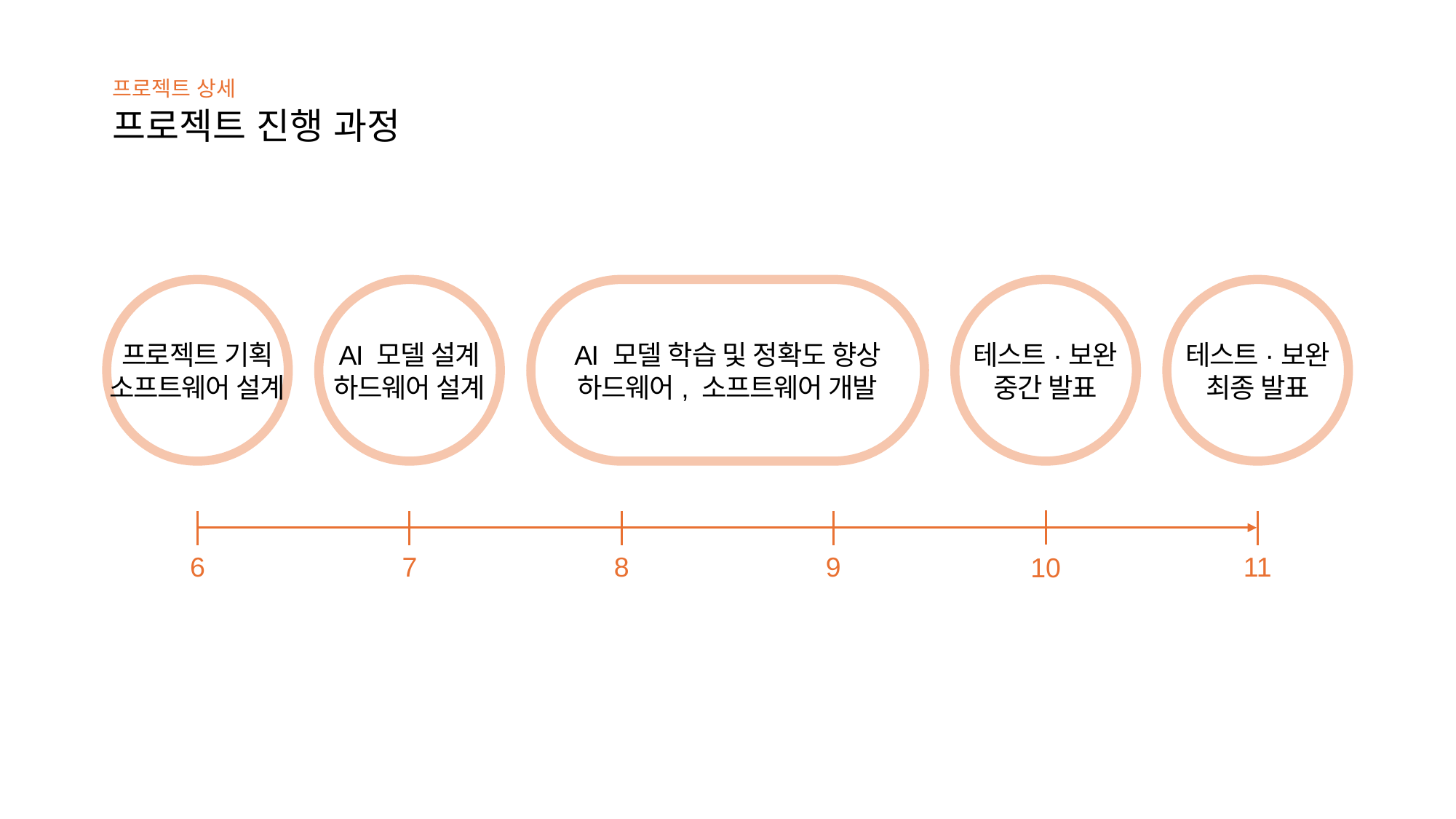

프로젝트 상세
프로젝트 진행 과정
AI 모델 학습 및 정확도 향상
하드웨어, 소프트웨어 개발
테스트·보완
중간 발표
테스트·보완
최종 발표
프로젝트 기획
소프트웨어 설계
AI 모델 설계
하드웨어 설계
6
7
8
9
11
10